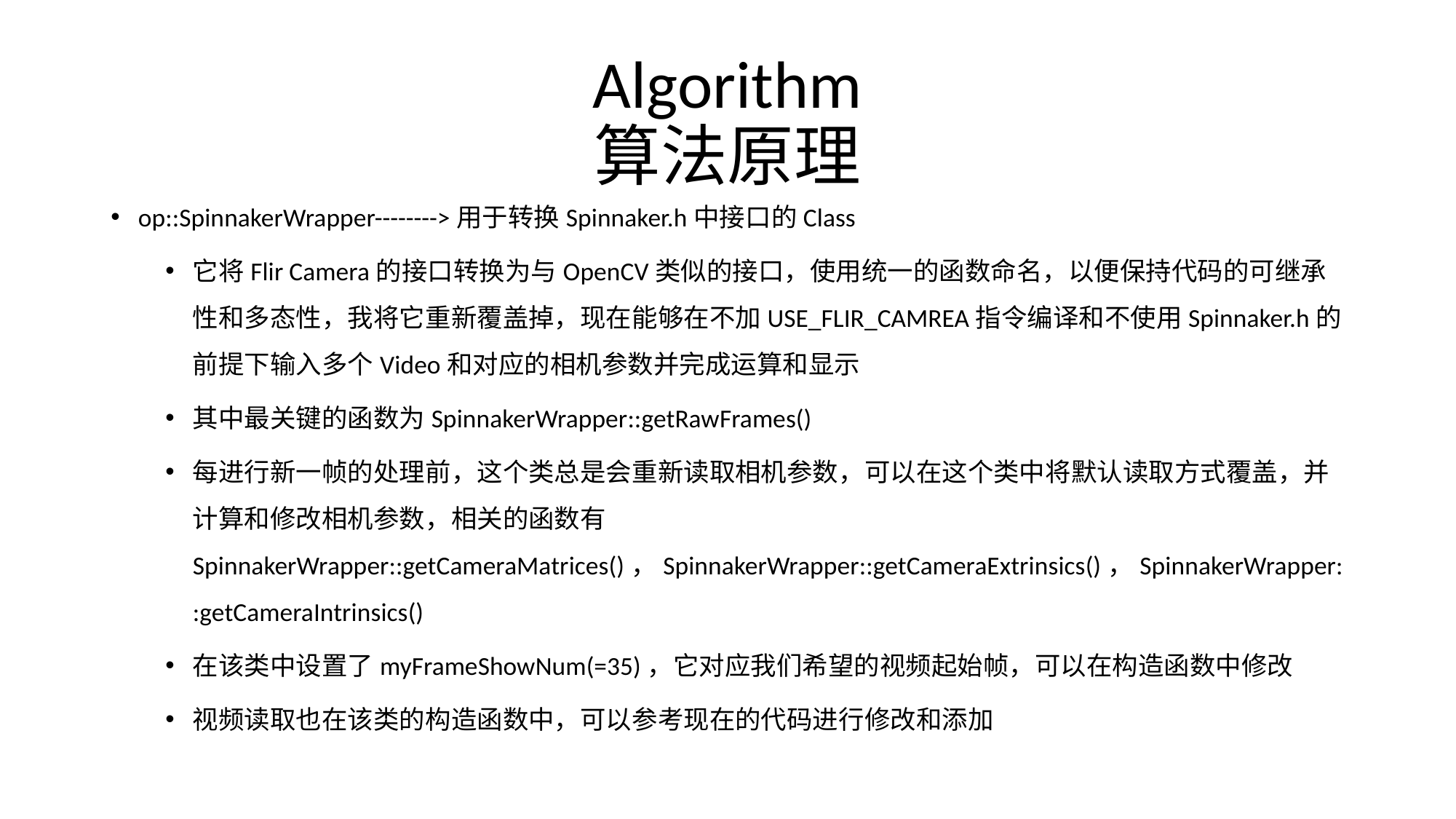

# Algorithm 算法原理
op::SpinnakerWrapper-------->用于转换Spinnaker.h中接口的Class
它将Flir Camera的接口转换为与OpenCV类似的接口，使用统一的函数命名，以便保持代码的可继承性和多态性，我将它重新覆盖掉，现在能够在不加USE_FLIR_CAMREA指令编译和不使用Spinnaker.h的前提下输入多个Video和对应的相机参数并完成运算和显示
其中最关键的函数为SpinnakerWrapper::getRawFrames()
每进行新一帧的处理前，这个类总是会重新读取相机参数，可以在这个类中将默认读取方式覆盖，并计算和修改相机参数，相关的函数有SpinnakerWrapper::getCameraMatrices()，SpinnakerWrapper::getCameraExtrinsics()，SpinnakerWrapper::getCameraIntrinsics()
在该类中设置了myFrameShowNum(=35)，它对应我们希望的视频起始帧，可以在构造函数中修改
视频读取也在该类的构造函数中，可以参考现在的代码进行修改和添加